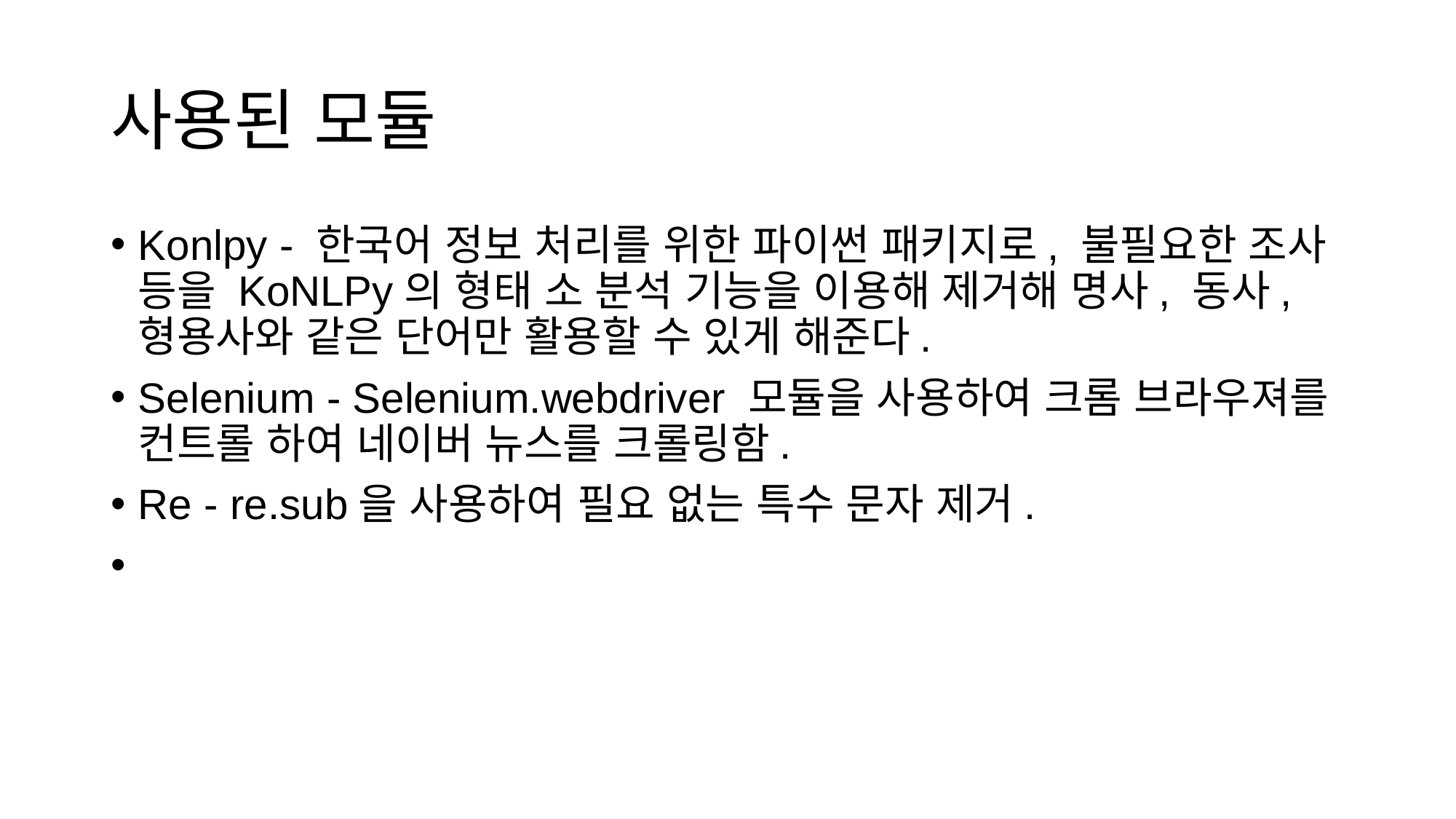

# 사용된 모듈
Konlpy - 한국어 정보 처리를 위한 파이썬 패키지로, 불필요한 조사 등을 KoNLPy의 형태 소 분석 기능을 이용해 제거해 명사, 동사, 형용사와 같은 단어만 활용할 수 있게 해준다.
Selenium - Selenium.webdriver 모듈을 사용하여 크롬 브라우져를 컨트롤 하여 네이버 뉴스를 크롤링함.
Re - re.sub을 사용하여 필요 없는 특수 문자 제거.